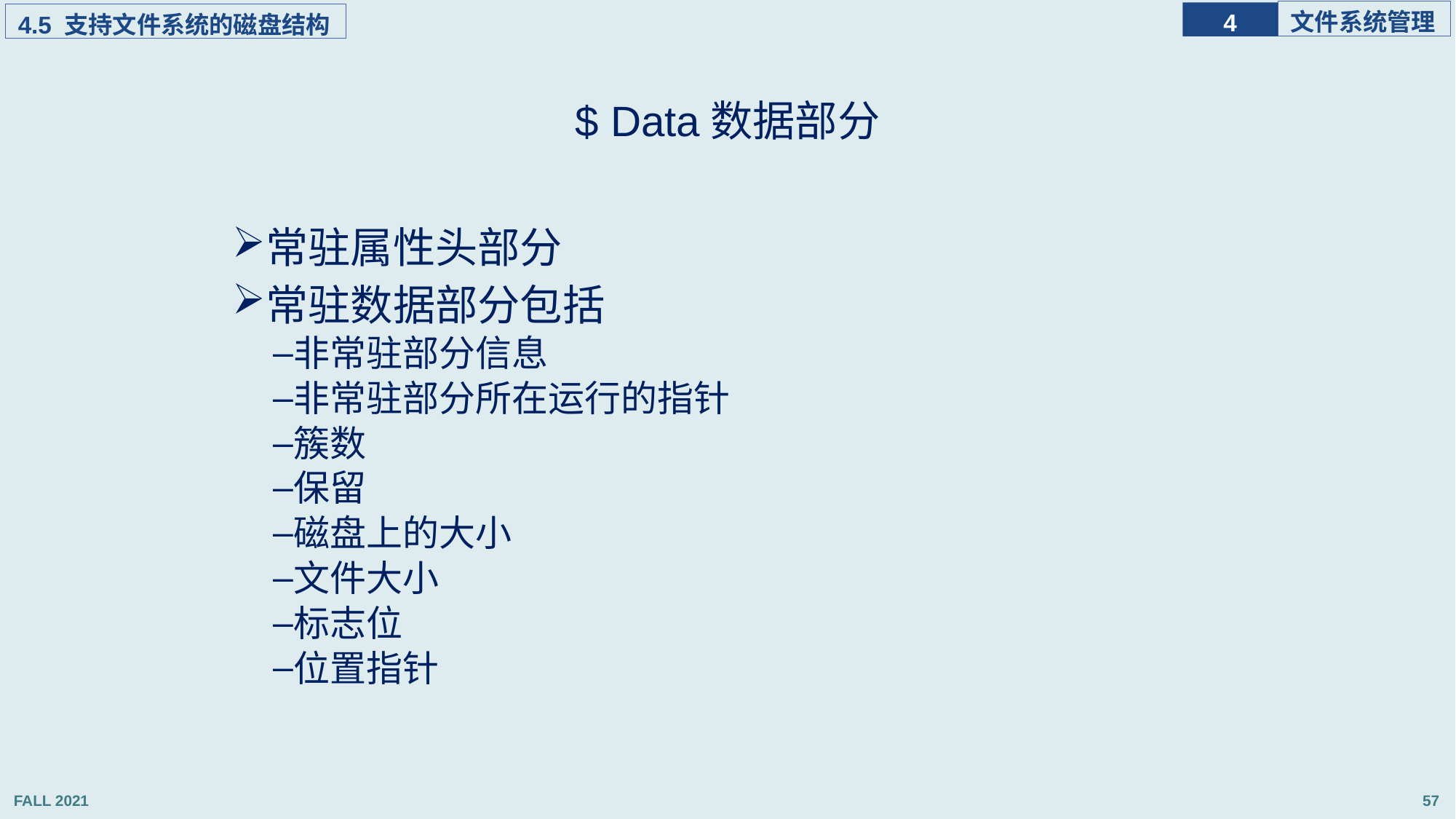

$ Data数据部分
常驻属性头部分
常驻数据部分包括
非常驻部分信息
非常驻部分所在运行的指针
簇数
保留
磁盘上的大小
文件大小
标志位
位置指针